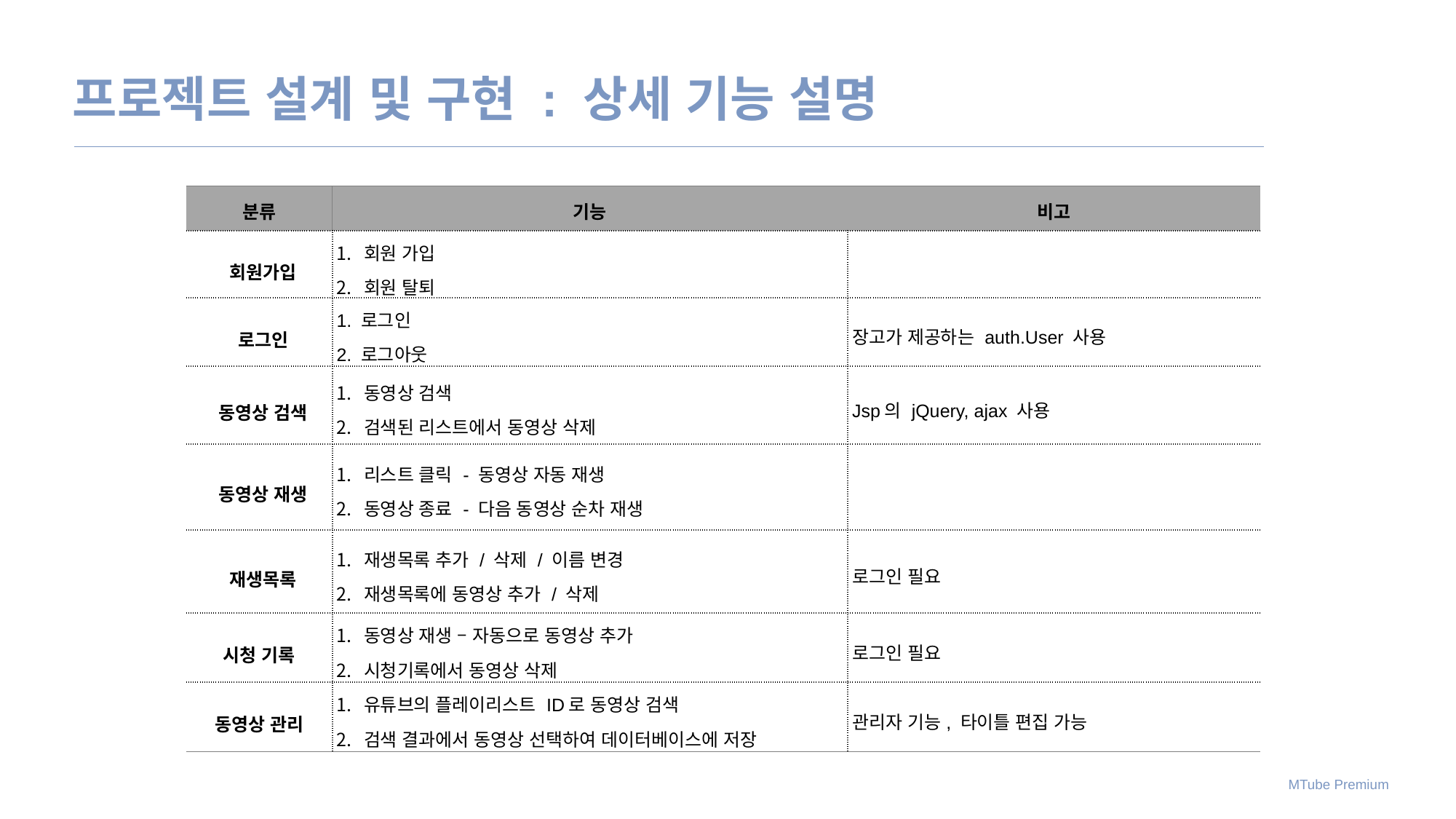

프로젝트 설계 및 구현 : 상세 기능 설명
| 분류 | 기능 | 비고 |
| --- | --- | --- |
| 회원가입 | 회원 가입 회원 탈퇴 |  |
| 로그인 | 1. 로그인 2. 로그아웃 | 장고가 제공하는 auth.User 사용 |
| 동영상 검색 | 동영상 검색 검색된 리스트에서 동영상 삭제 | Jsp의 jQuery, ajax 사용 |
| 동영상 재생 | 리스트 클릭 - 동영상 자동 재생 동영상 종료 - 다음 동영상 순차 재생 |  |
| 재생목록 | 재생목록 추가 / 삭제 / 이름 변경 재생목록에 동영상 추가 / 삭제 | 로그인 필요 |
| 시청 기록 | 동영상 재생 – 자동으로 동영상 추가 시청기록에서 동영상 삭제 | 로그인 필요 |
| 동영상 관리 | 유튜브의 플레이리스트 ID로 동영상 검색 검색 결과에서 동영상 선택하여 데이터베이스에 저장 | 관리자 기능, 타이틀 편집 가능 |
MTube Premium